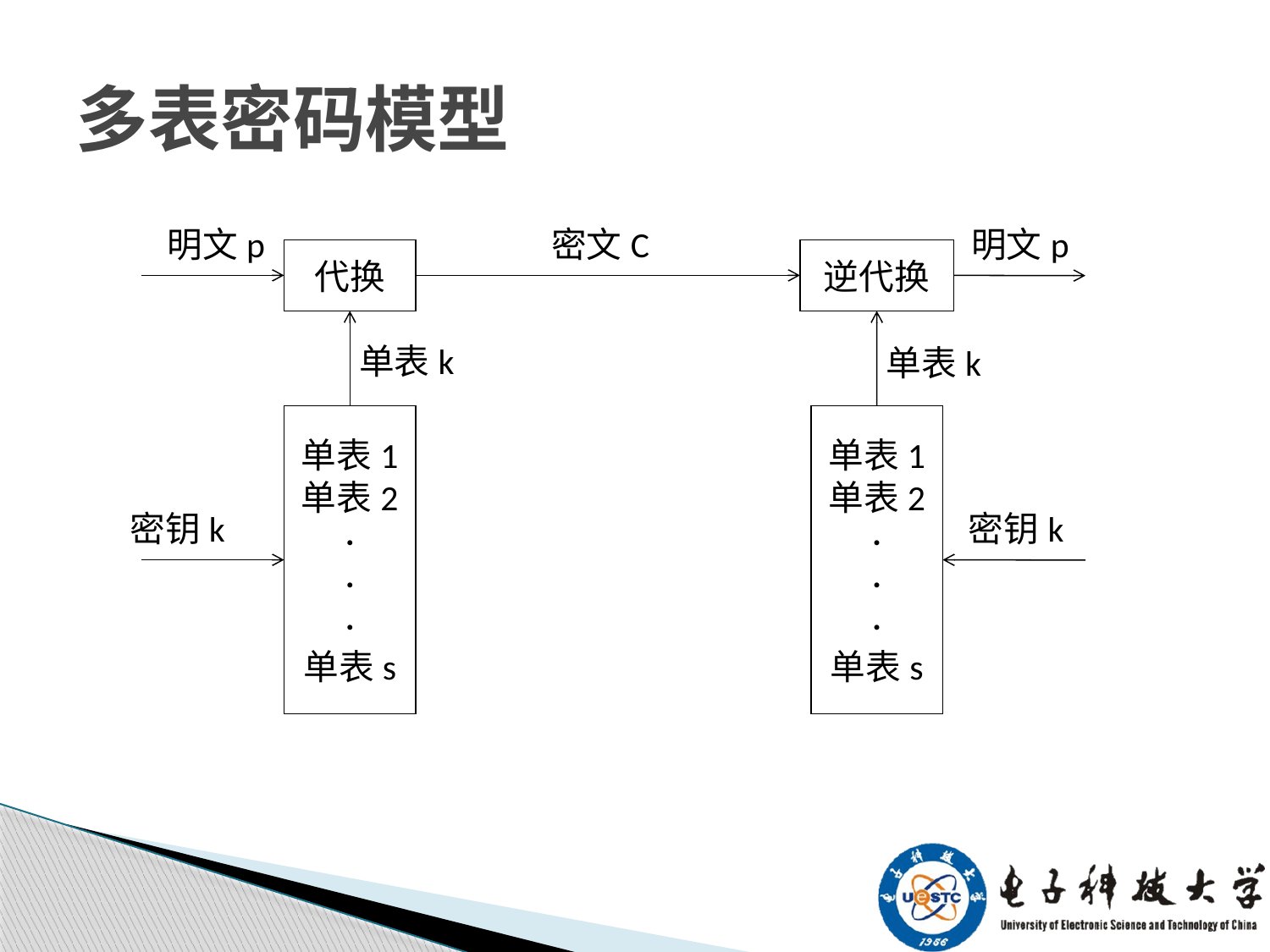

# 多表密码模型
明文p
密文C
明文p
代换
逆代换
单表k
单表k
单表1
单表2
·
·
·
单表s
单表1
单表2
·
·
·
单表s
密钥k
密钥k
50